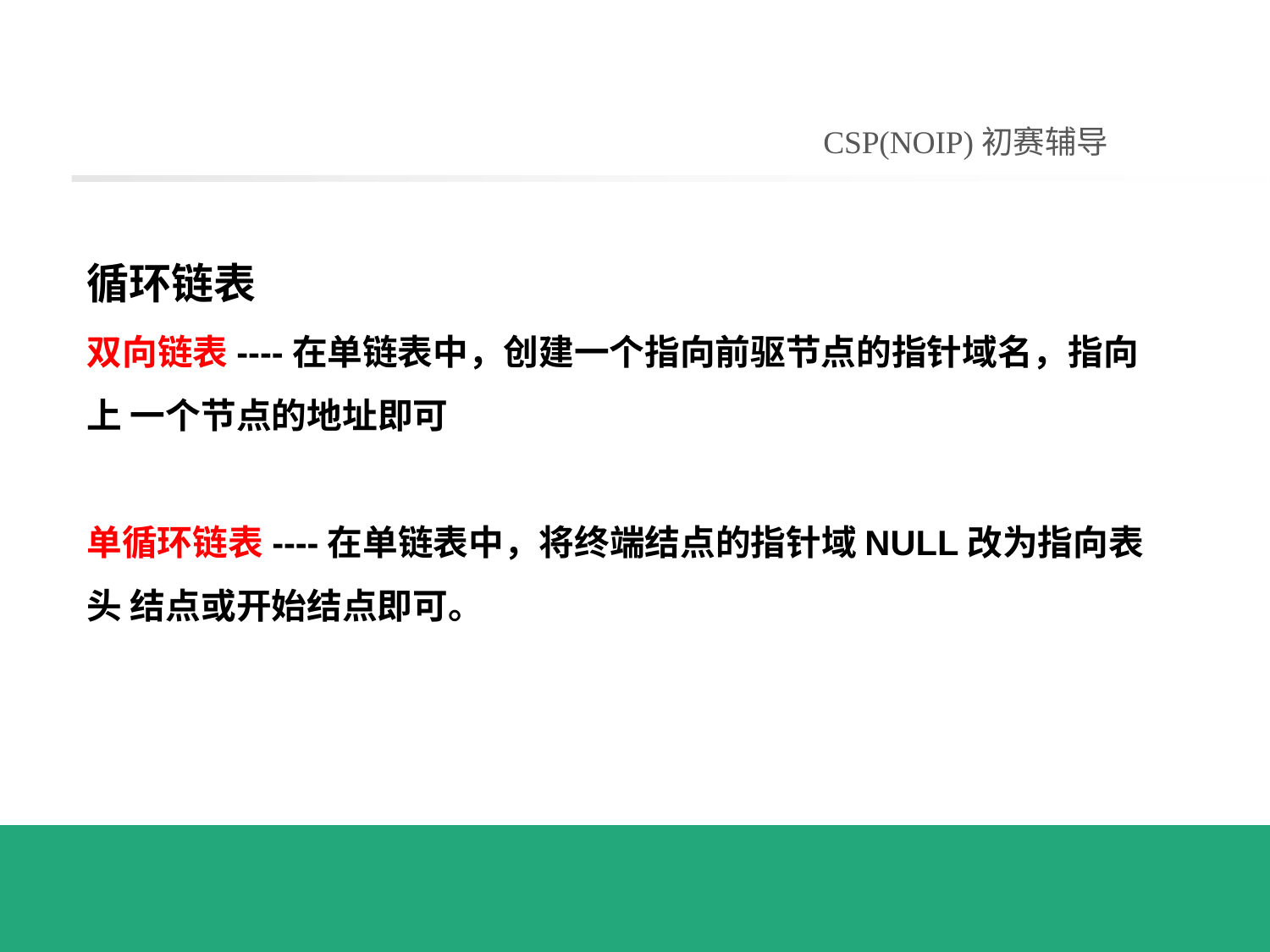

CSP(NOIP)初赛辅导

循环链表
双向链表----在单链表中，创建一个指向前驱节点的指针域名，指向上 一个节点的地址即可
单循环链表----在单链表中，将终端结点的指针域NULL改为指向表头 结点或开始结点即可。